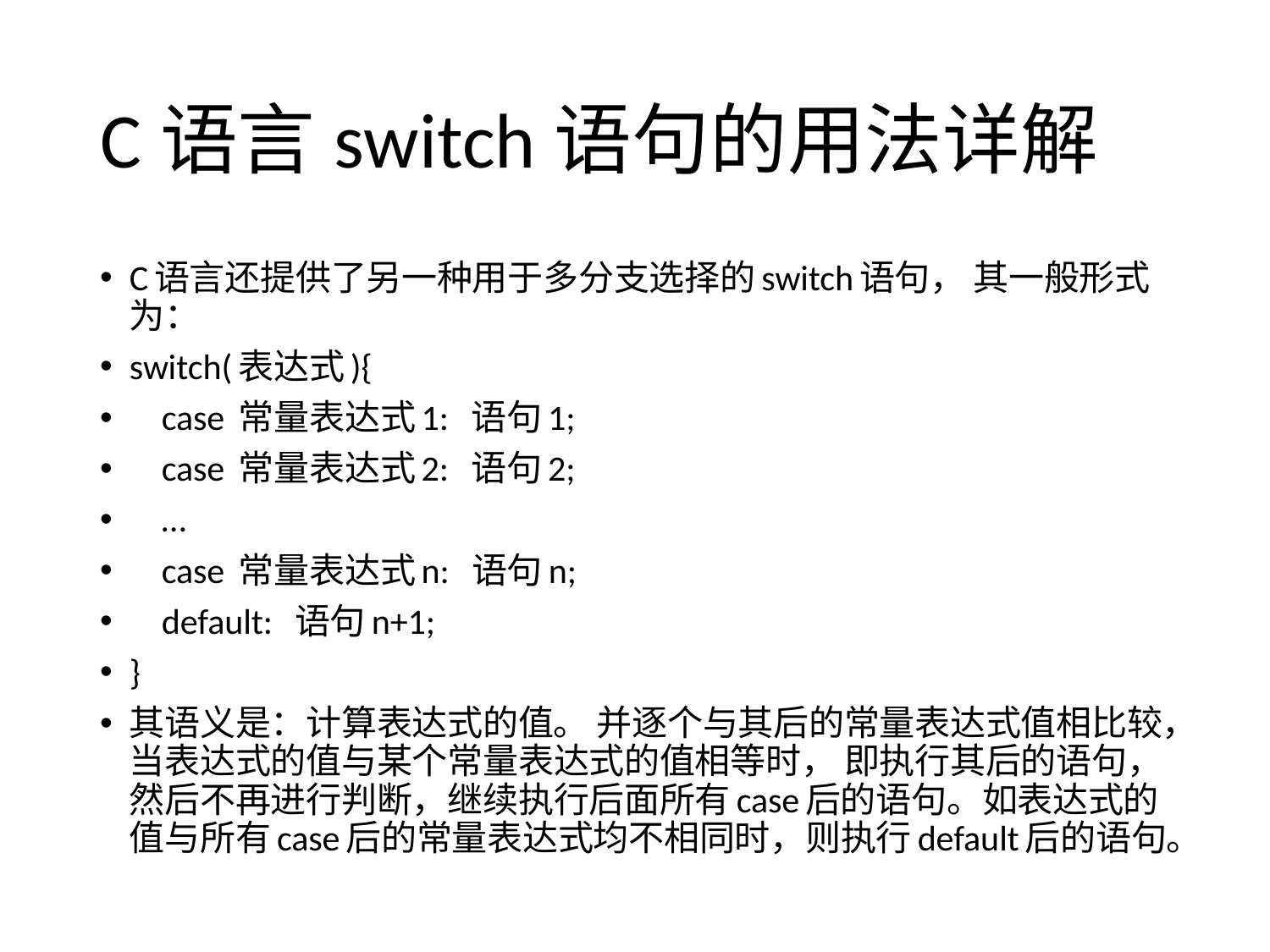

# C语言switch语句的用法详解
C语言还提供了另一种用于多分支选择的switch语句， 其一般形式为：
switch(表达式){
    case 常量表达式1:  语句1;
    case 常量表达式2:  语句2;
    …
    case 常量表达式n:  语句n;
    default:  语句n+1;
}
其语义是：计算表达式的值。 并逐个与其后的常量表达式值相比较，当表达式的值与某个常量表达式的值相等时， 即执行其后的语句，然后不再进行判断，继续执行后面所有case后的语句。如表达式的值与所有case后的常量表达式均不相同时，则执行default后的语句。